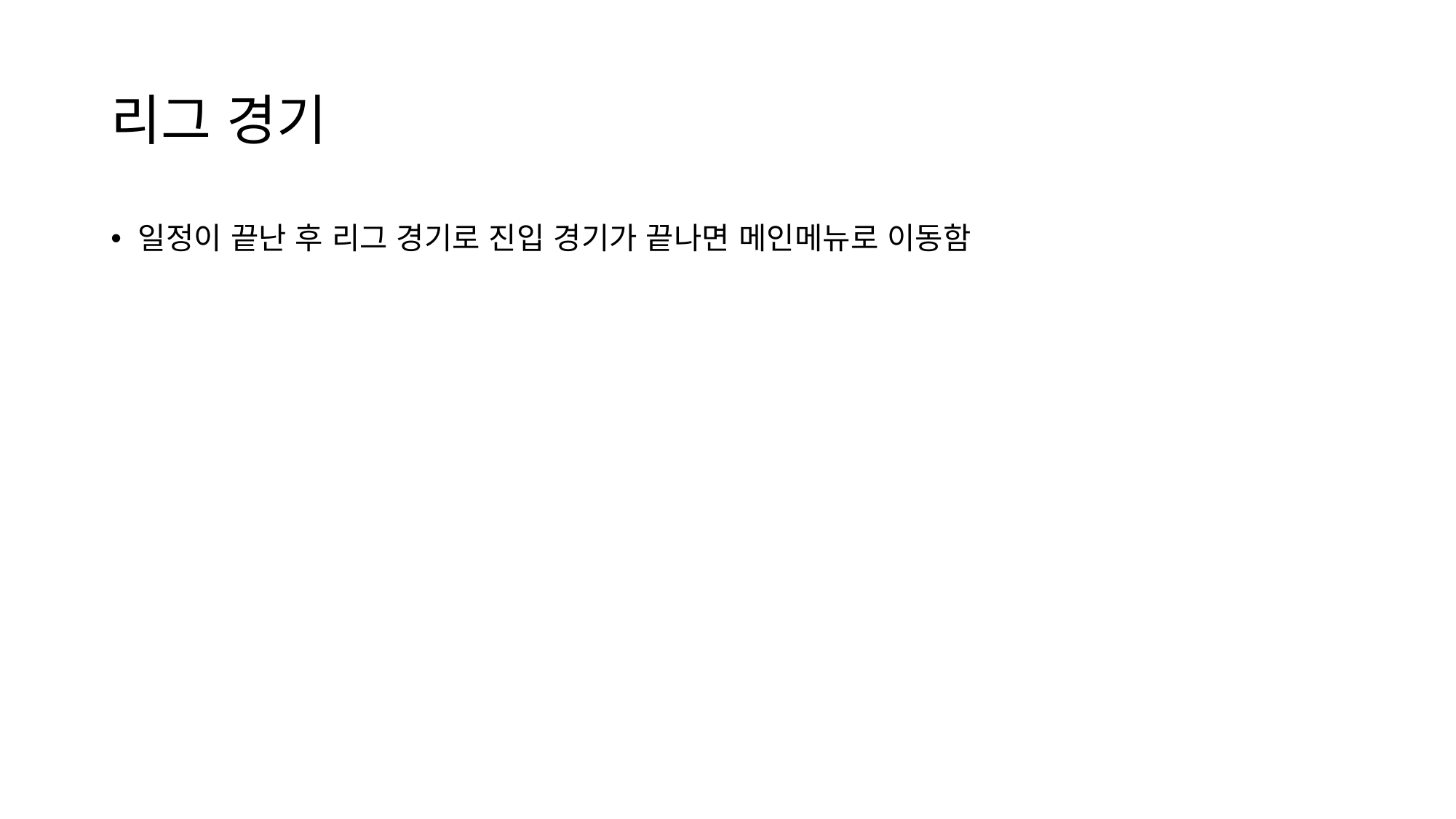

# 리그 경기
일정이 끝난 후 리그 경기로 진입 경기가 끝나면 메인메뉴로 이동함